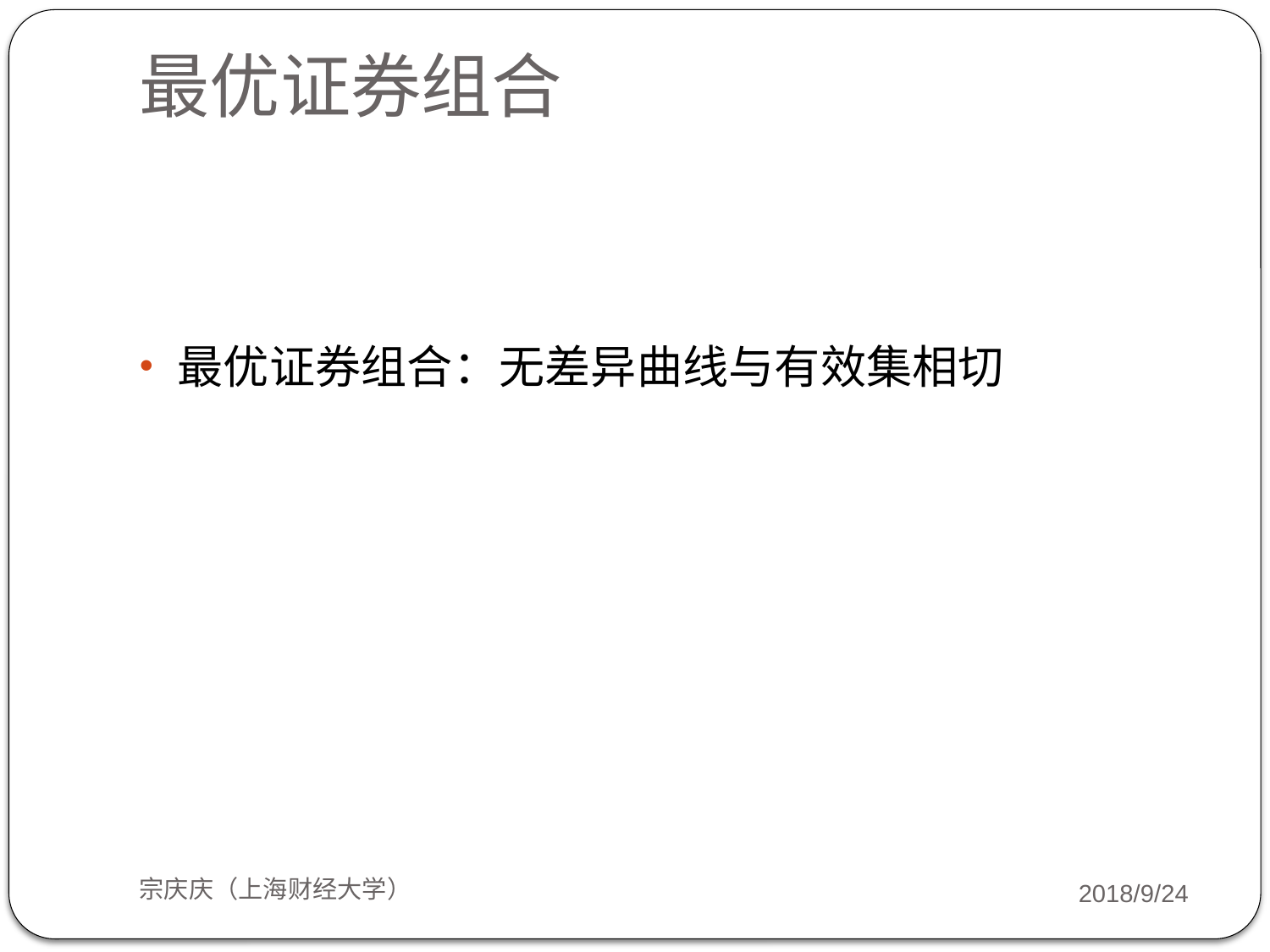

# 最优证券组合

最优证券组合：无差异曲线与有效集相切
宗庆庆（上海财经大学）
2018/9/24